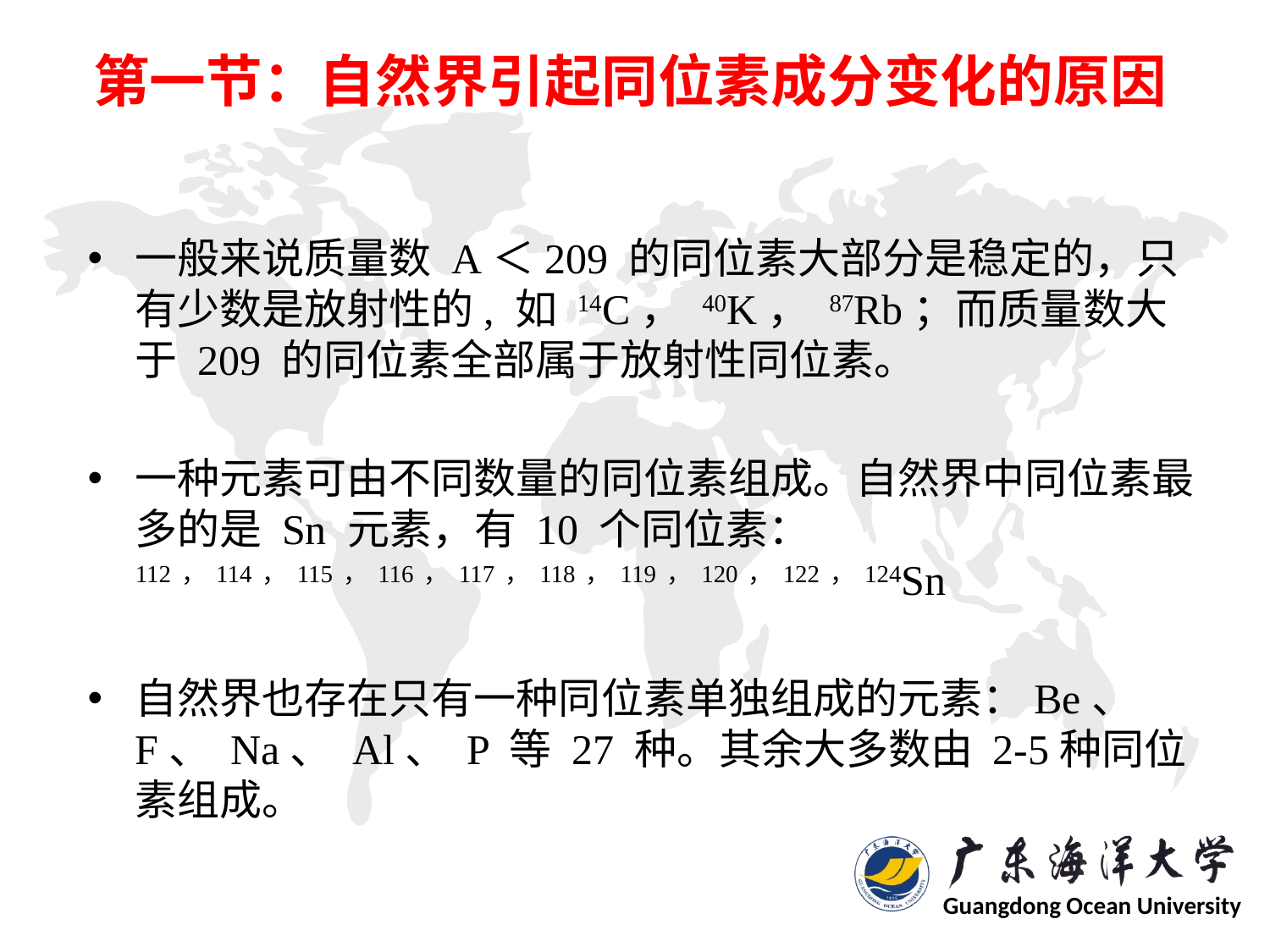

# 第一节：自然界引起同位素成分变化的原因

一般来说质量数 A＜209 的同位素大部分是稳定的，只有少数是放射性的, 如 14C， 40K， 87Rb；而质量数大于 209 的同位素全部属于放射性同位素。

一种元素可由不同数量的同位素组成。自然界中同位素最多的是 Sn 元素，有 10 个同位素：
112，114，115，116，117，118，119，120，122，124Sn

自然界也存在只有一种同位素单独组成的元素：Be、 F、 Na、 Al、 P 等 27 种。其余大多数由 2-5种同位素组成。